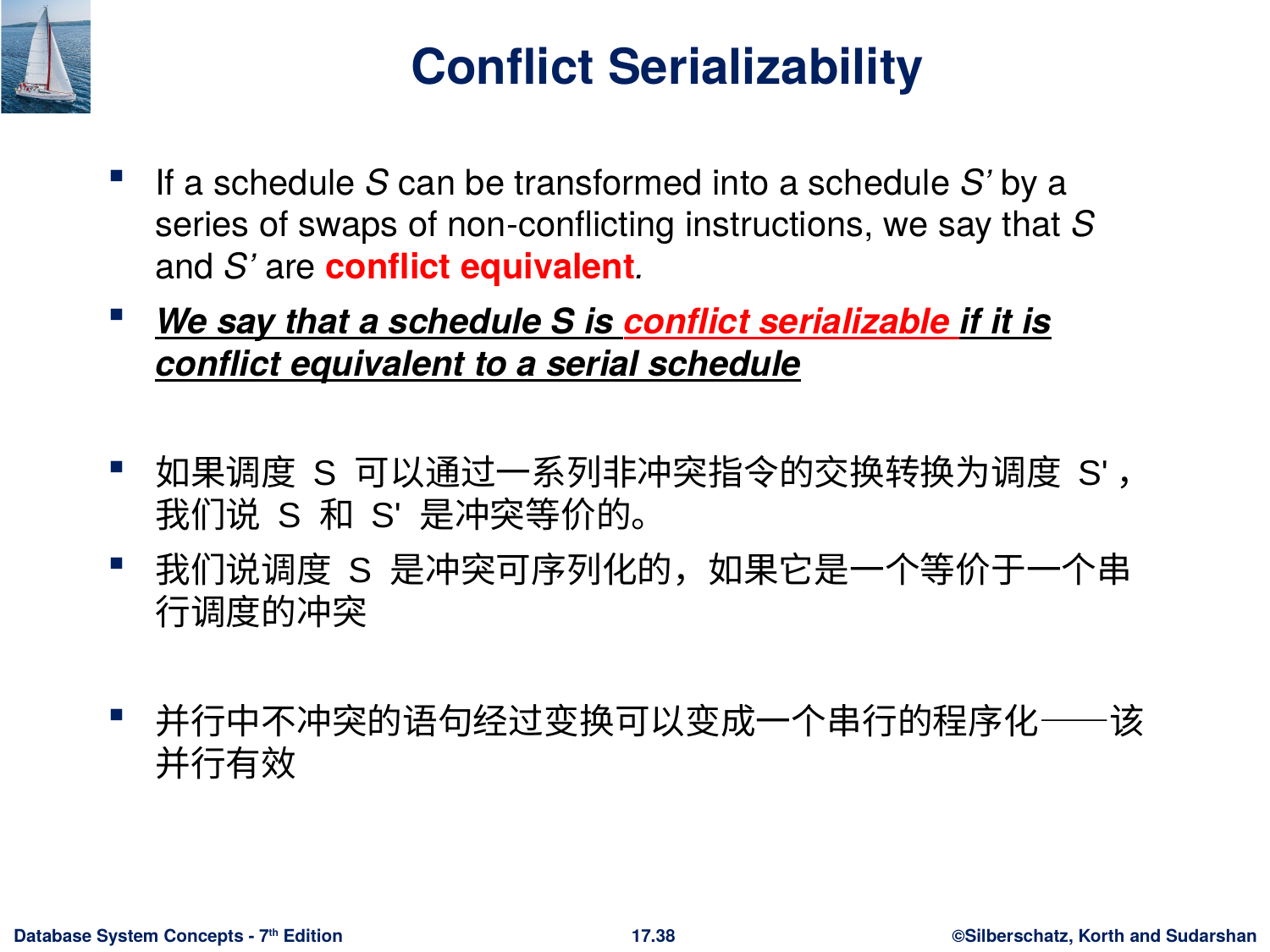

# Conflict Serializability
If a schedule S can be transformed into a schedule S’ by a series of swaps of non-conflicting instructions, we say that S and S’ are conflict equivalent.
We say that a schedule S is conflict serializable if it is conflict equivalent to a serial schedule

如果调度 S 可以通过一系列非冲突指令的交换转换为调度 S'，我们说 S 和 S' 是冲突等价的。
我们说调度 S 是冲突可序列化的，如果它是一个等价于一个串行调度的冲突

并行中不冲突的语句经过变换可以变成一个串行的程序化——该并行有效